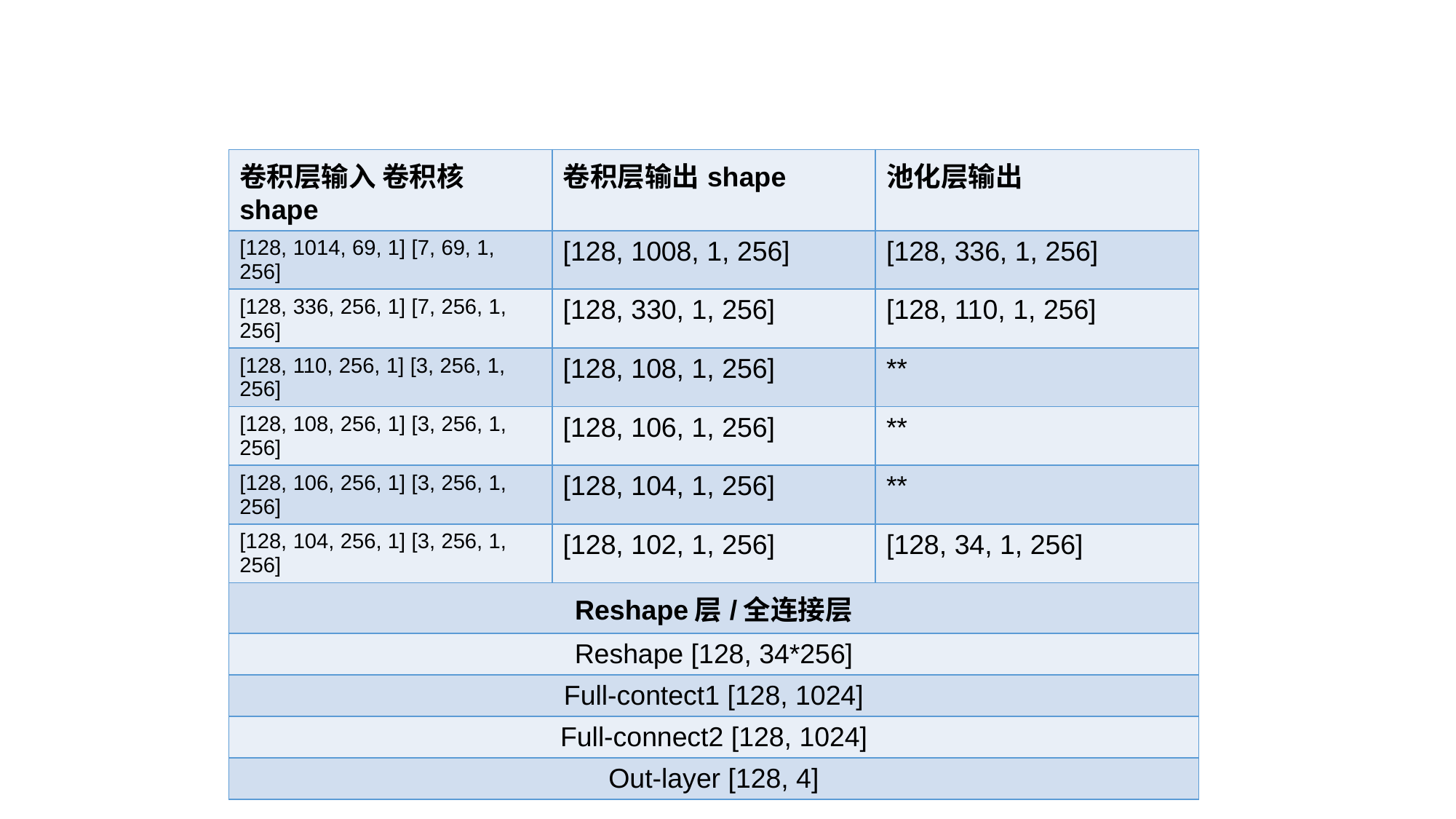

| 卷积层输入 卷积核shape | 卷积层输出shape | 池化层输出 |
| --- | --- | --- |
| [128, 1014, 69, 1] [7, 69, 1, 256] | [128, 1008, 1, 256] | [128, 336, 1, 256] |
| [128, 336, 256, 1] [7, 256, 1, 256] | [128, 330, 1, 256] | [128, 110, 1, 256] |
| [128, 110, 256, 1] [3, 256, 1, 256] | [128, 108, 1, 256] | \*\* |
| [128, 108, 256, 1] [3, 256, 1, 256] | [128, 106, 1, 256] | \*\* |
| [128, 106, 256, 1] [3, 256, 1, 256] | [128, 104, 1, 256] | \*\* |
| [128, 104, 256, 1] [3, 256, 1, 256] | [128, 102, 1, 256] | [128, 34, 1, 256] |
| Reshape层/全连接层 |  |  |
| Reshape [128, 34\*256] |  |  |
| Full-contect1 [128, 1024] |  |  |
| Full-connect2 [128, 1024] |  |  |
| Out-layer [128, 4] |  |  |